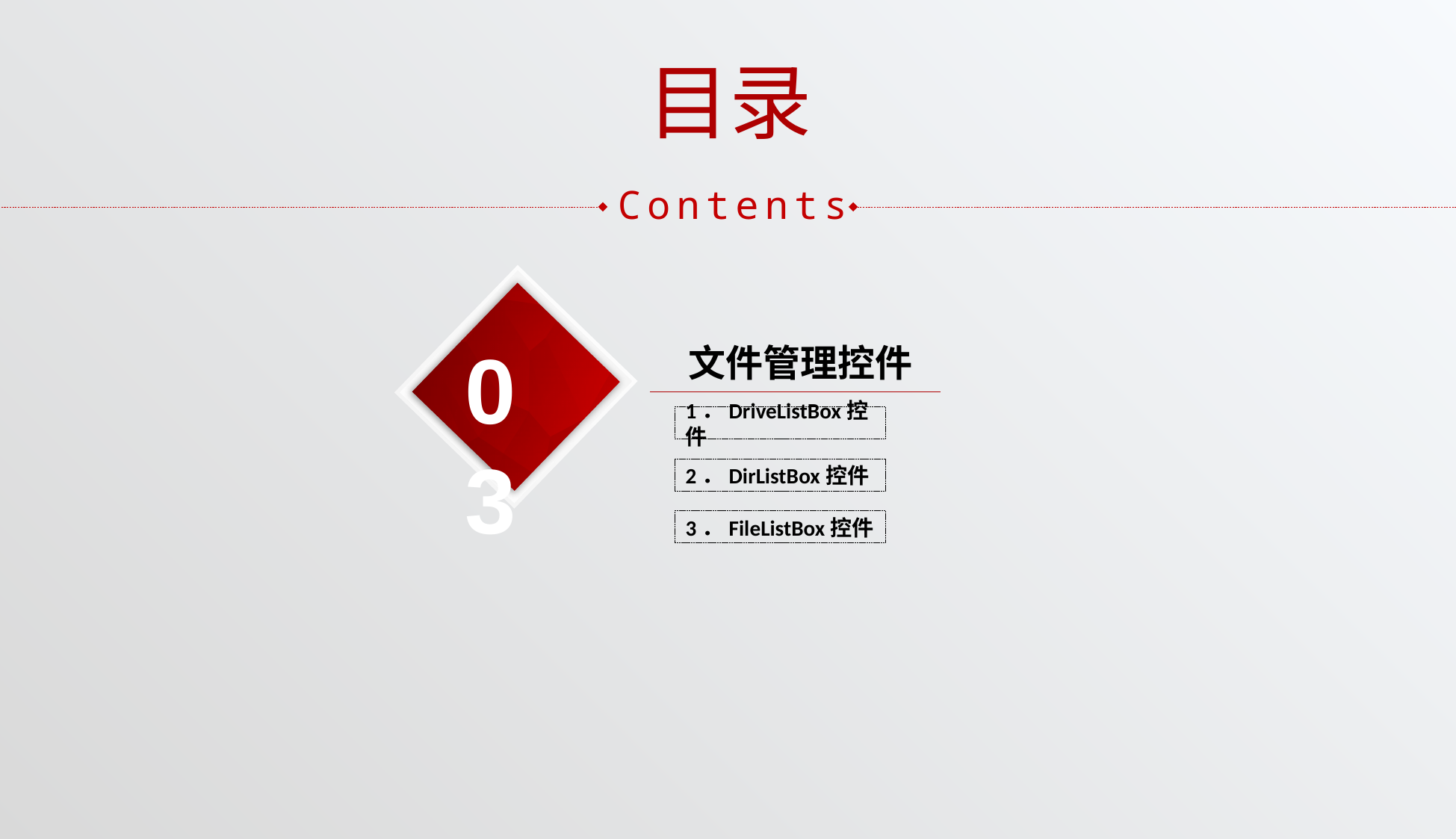

目录
Contents

03
文件管理控件
1．DriveListBox控件
2．DirListBox控件
3．FileListBox控件